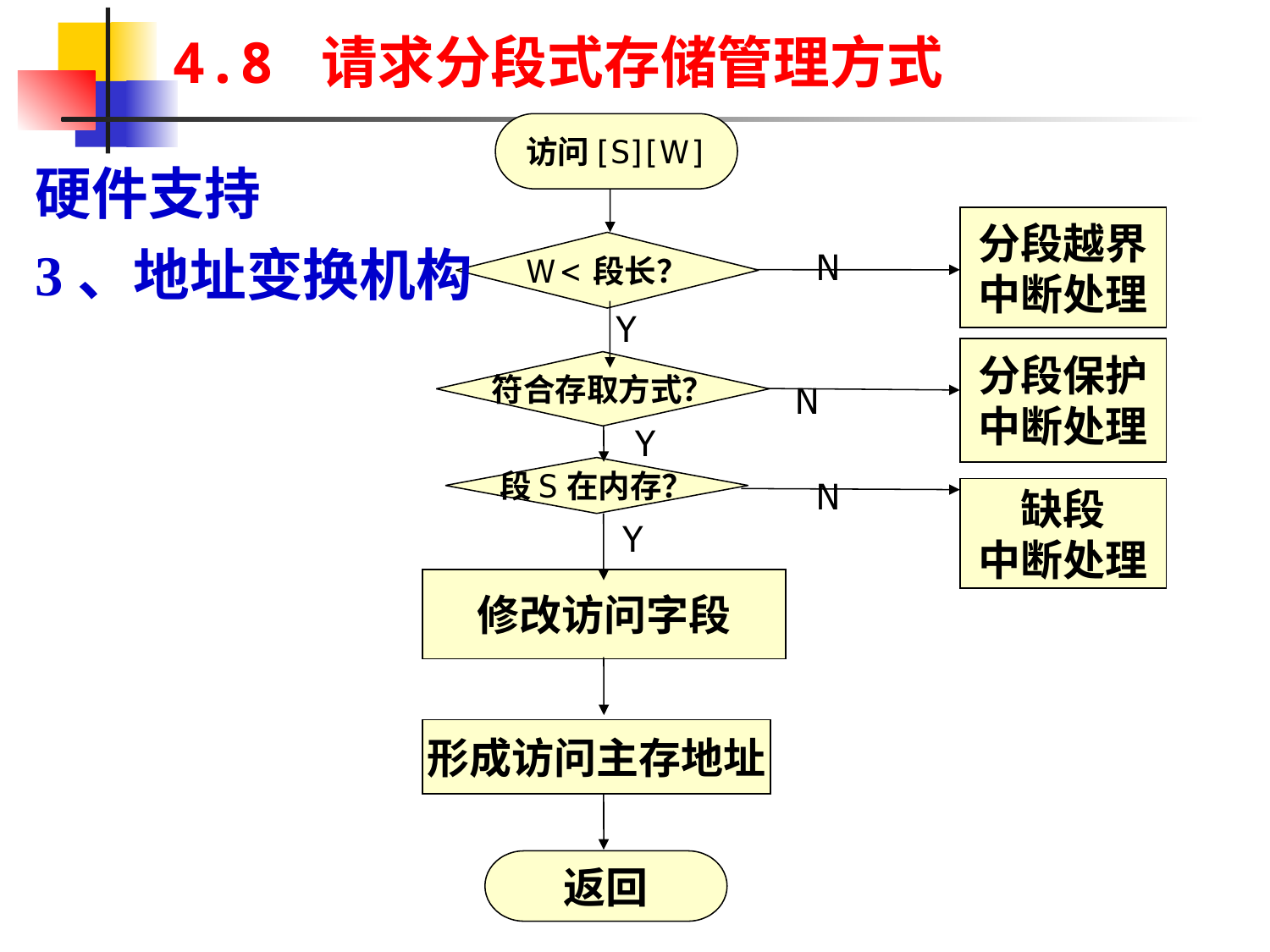

# 4.8 请求分段式存储管理方式
访问[S][W]
硬件支持
3、地址变换机构

分段越界
中断处理
W<段长？
N

Y

分段保护
中断处理
符合存取方式？
N

Y

段S在内存？
N
缺段
中断处理

Y

修改访问字段

形成访问主存地址

返回